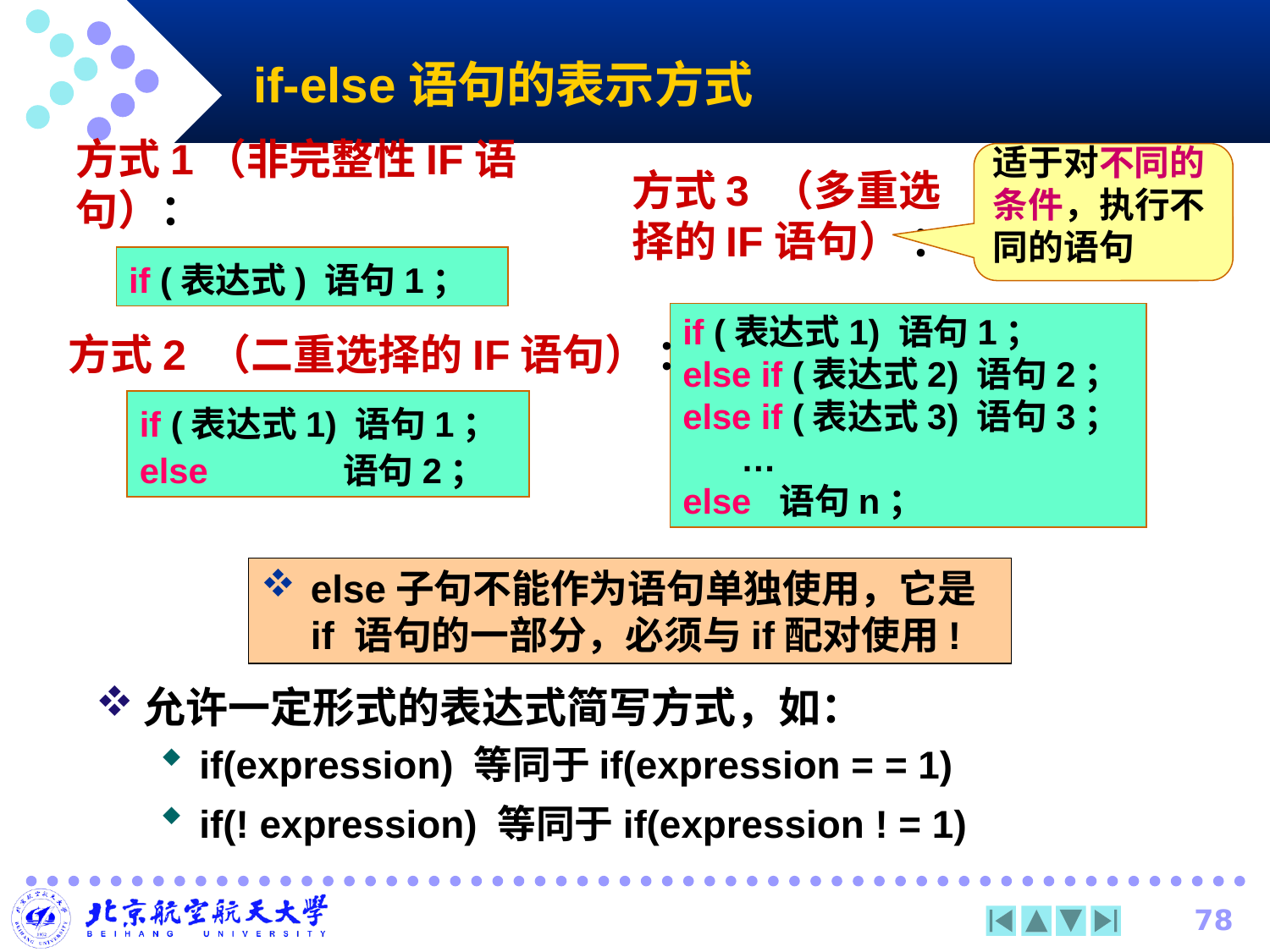

# if-else语句的表示方式
适于对不同的条件，执行不同的语句
方式3 （多重选择的IF语句） ：
方式1（非完整性IF语句）：
if (表达式) 语句1；
if (表达式1) 语句1；
else if (表达式2) 语句2；
else if (表达式3) 语句3；
      …
else  语句n；
方式2 （二重选择的IF语句） ：
if (表达式1) 语句1；
else 	       语句2；
else子句不能作为语句单独使用，它是if 语句的一部分，必须与if配对使用!
允许一定形式的表达式简写方式，如：
if(expression) 等同于if(expression = = 1)
if(! expression) 等同于if(expression ! = 1)
78